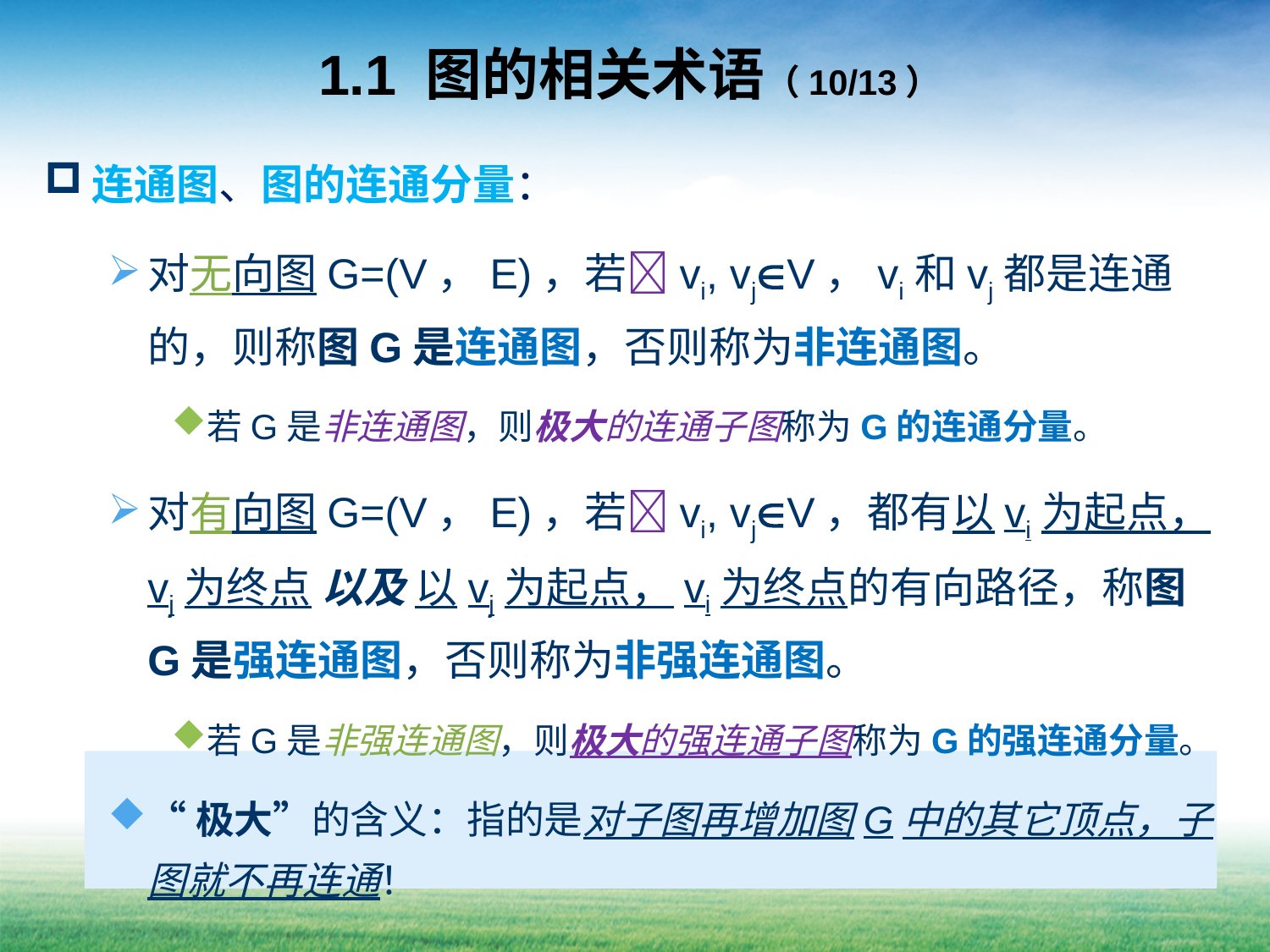

# 1.1 图的相关术语（10/13）
连通图、图的连通分量：
对无向图G=(V，E)，若∀vi, vj∈V，vi和vj都是连通的，则称图G是连通图，否则称为非连通图。
若G是非连通图，则极大的连通子图称为G的连通分量。
对有向图G=(V，E)，若∀vi, vj∈V，都有以vi为起点， vj为终点 以及 以vj为起点，vi为终点的有向路径，称图G是强连通图，否则称为非强连通图。
若G是非强连通图，则极大的强连通子图称为G的强连通分量。
“极大”的含义：指的是对子图再增加图G中的其它顶点，子图就不再连通！